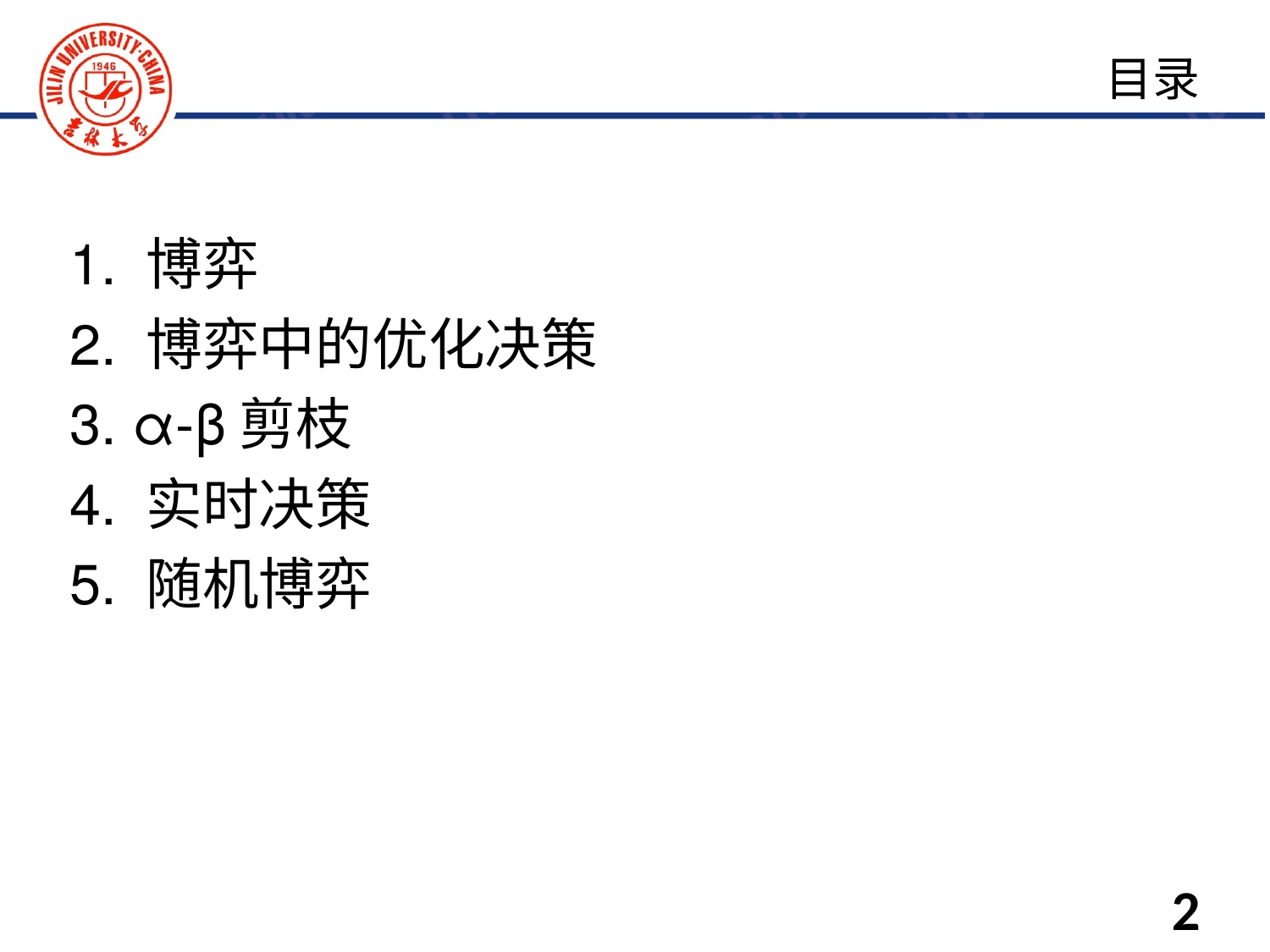

1. 博弈
2. 博弈中的优化决策
3. α-β剪枝
4. 实时决策
5. 随机博弈
目录
2